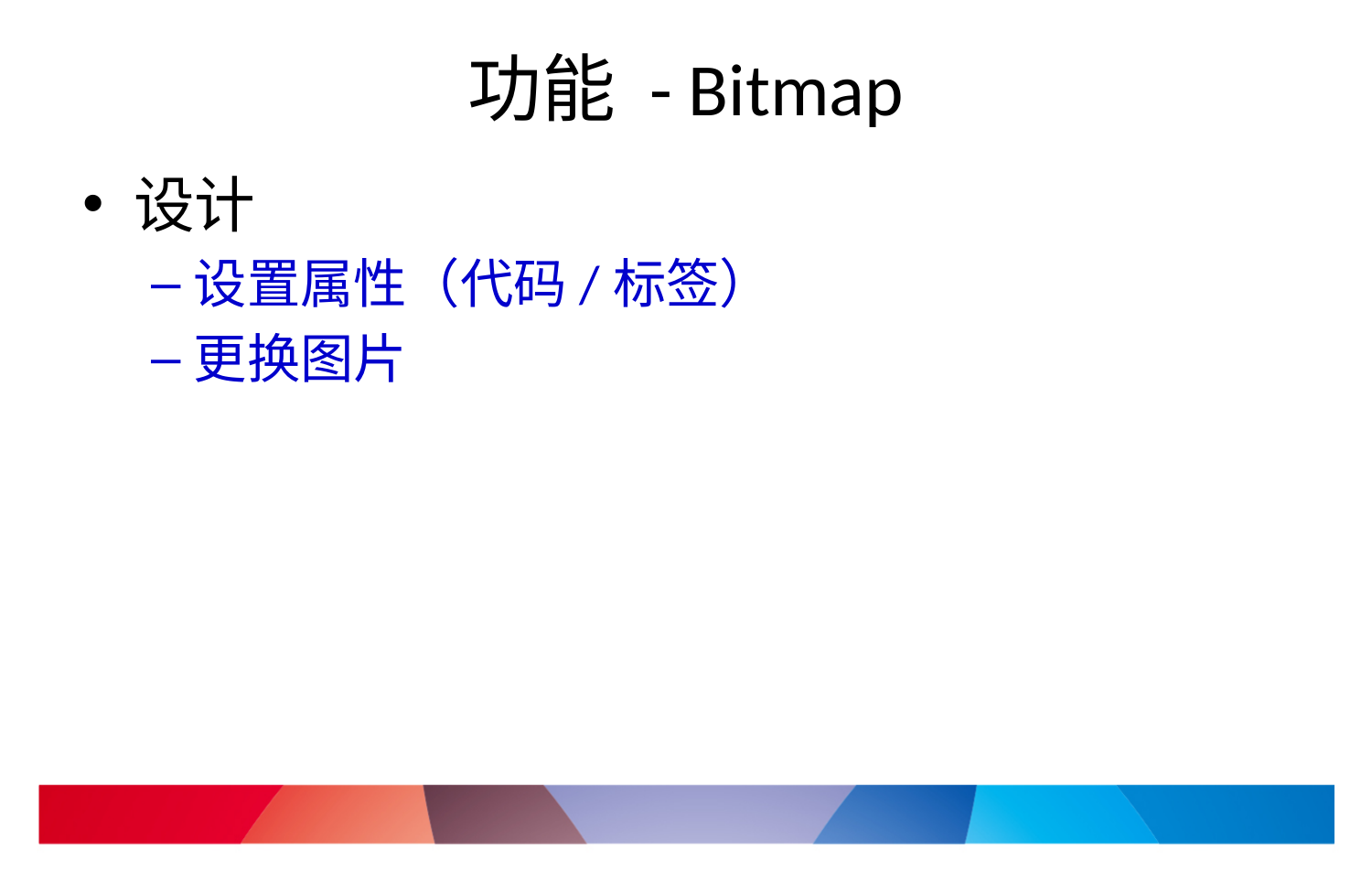

# 功能 - Bitmap
设计
设置属性（代码/标签）
更换图片